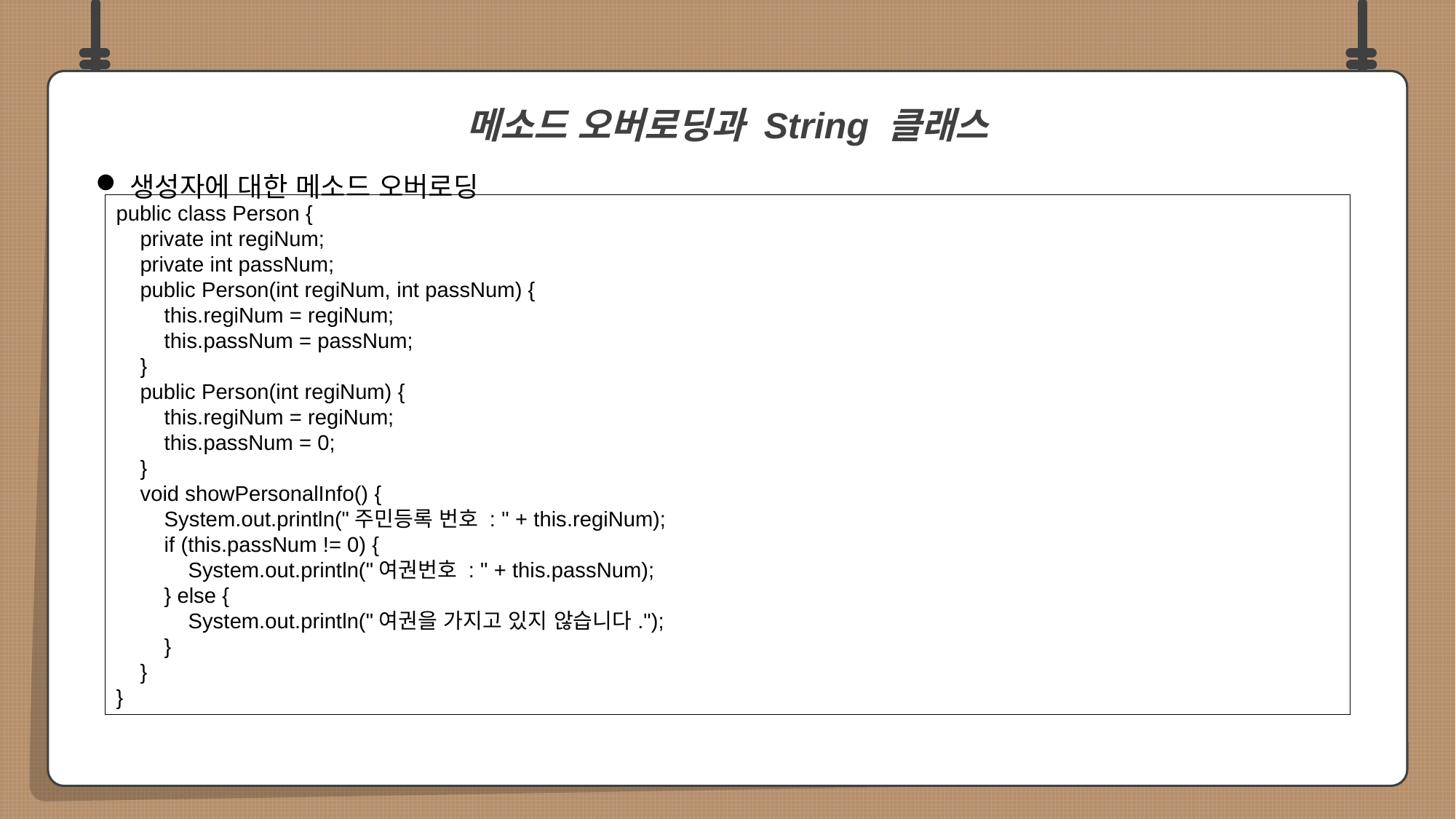

생성자에 대한 메소드 오버로딩

메소드 오버로딩과 String 클래스

public class Person {
    private int regiNum;
    private int passNum;
    public Person(int regiNum, int passNum) {
        this.regiNum = regiNum;
        this.passNum = passNum;
    }
    public Person(int regiNum) {
        this.regiNum = regiNum;
        this.passNum = 0;
    }
    void showPersonalInfo() {
        System.out.println("주민등록 번호 : " + this.regiNum);
        if (this.passNum != 0) {
            System.out.println("여권번호 : " + this.passNum);
        } else {
            System.out.println("여권을 가지고 있지 않습니다.");
        }
    }
}